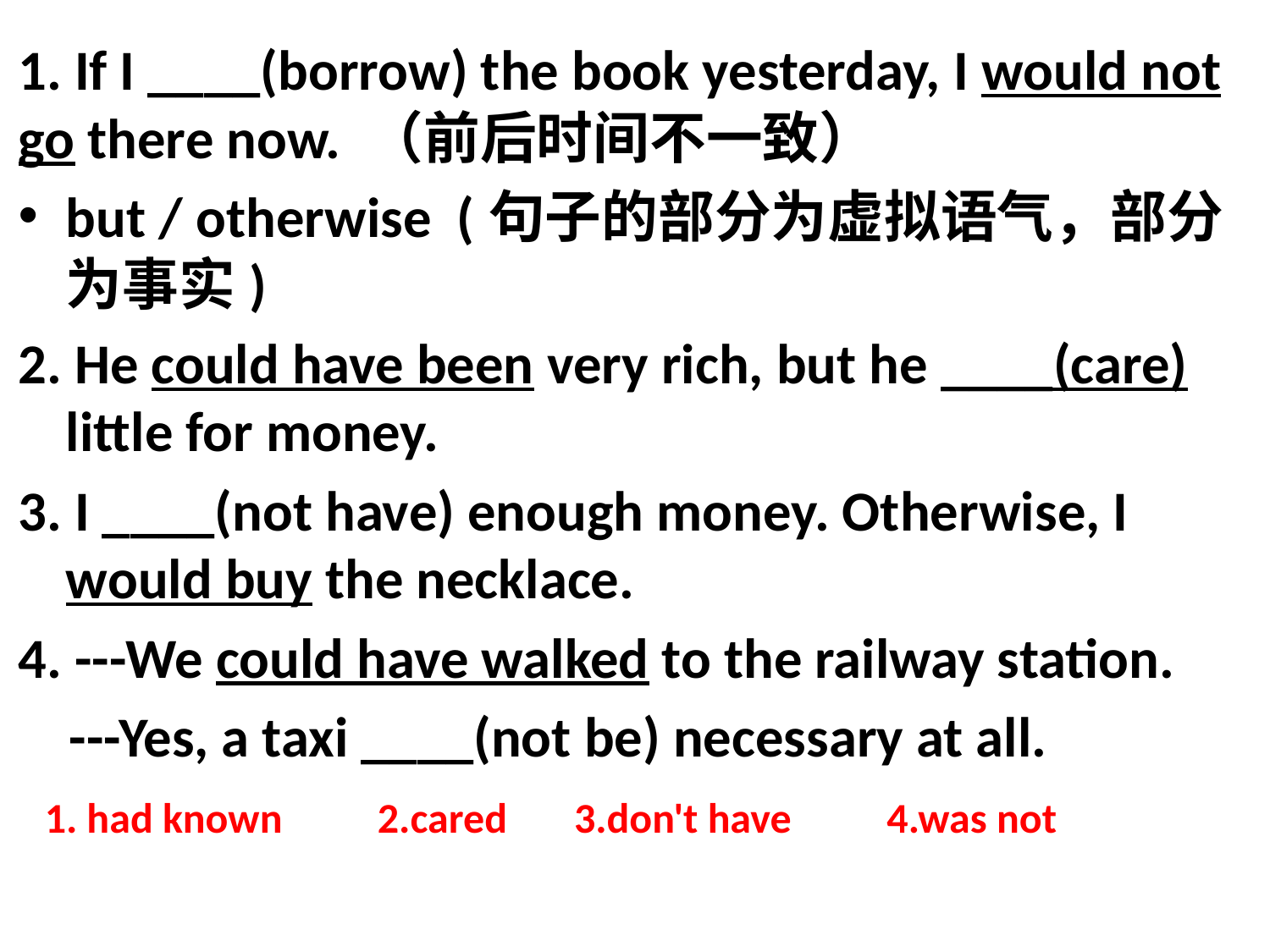

1. If I ____(borrow) the book yesterday, I would not go there now. （前后时间不一致）
but / otherwise  (句子的部分为虚拟语气，部分为事实)
2. He could have been very rich, but he ____(care) little for money.
3. I ____(not have) enough money. Otherwise, I would buy the necklace.
4. ---We could have walked to the railway station.
    ---Yes, a taxi ____(not be) necessary at all.

1. had known          2.cared       3.don't have          4.was not